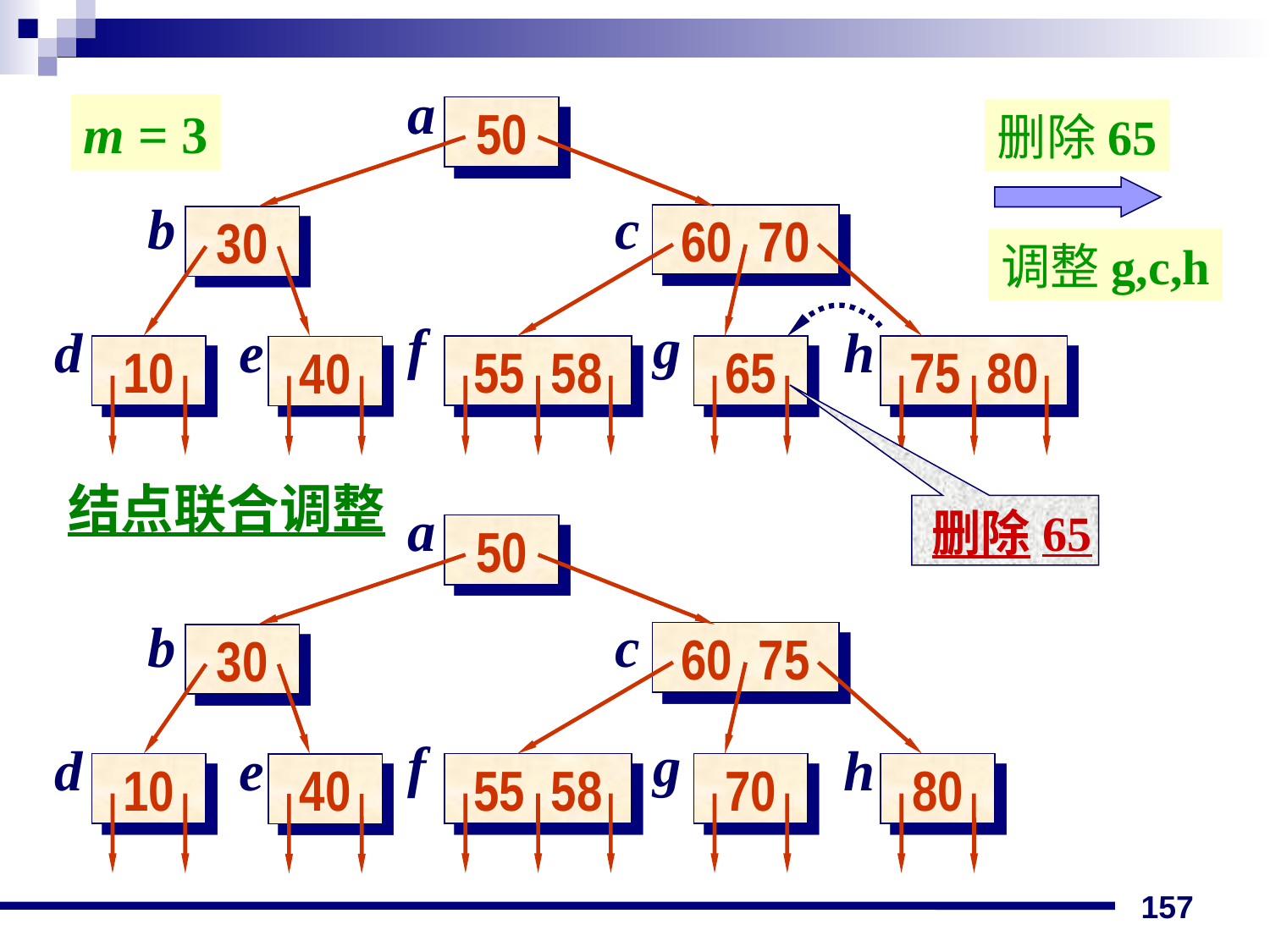

a
m = 3
50
删除65

b
c
60  70
30
调整g,c,h

f
g
d
e
h
10
55  58
65
75  80
40

结点联合调整
a

删除65
50

b
c
60  75
30

f
g
d
e
h
10
55  58
70
80
40

157